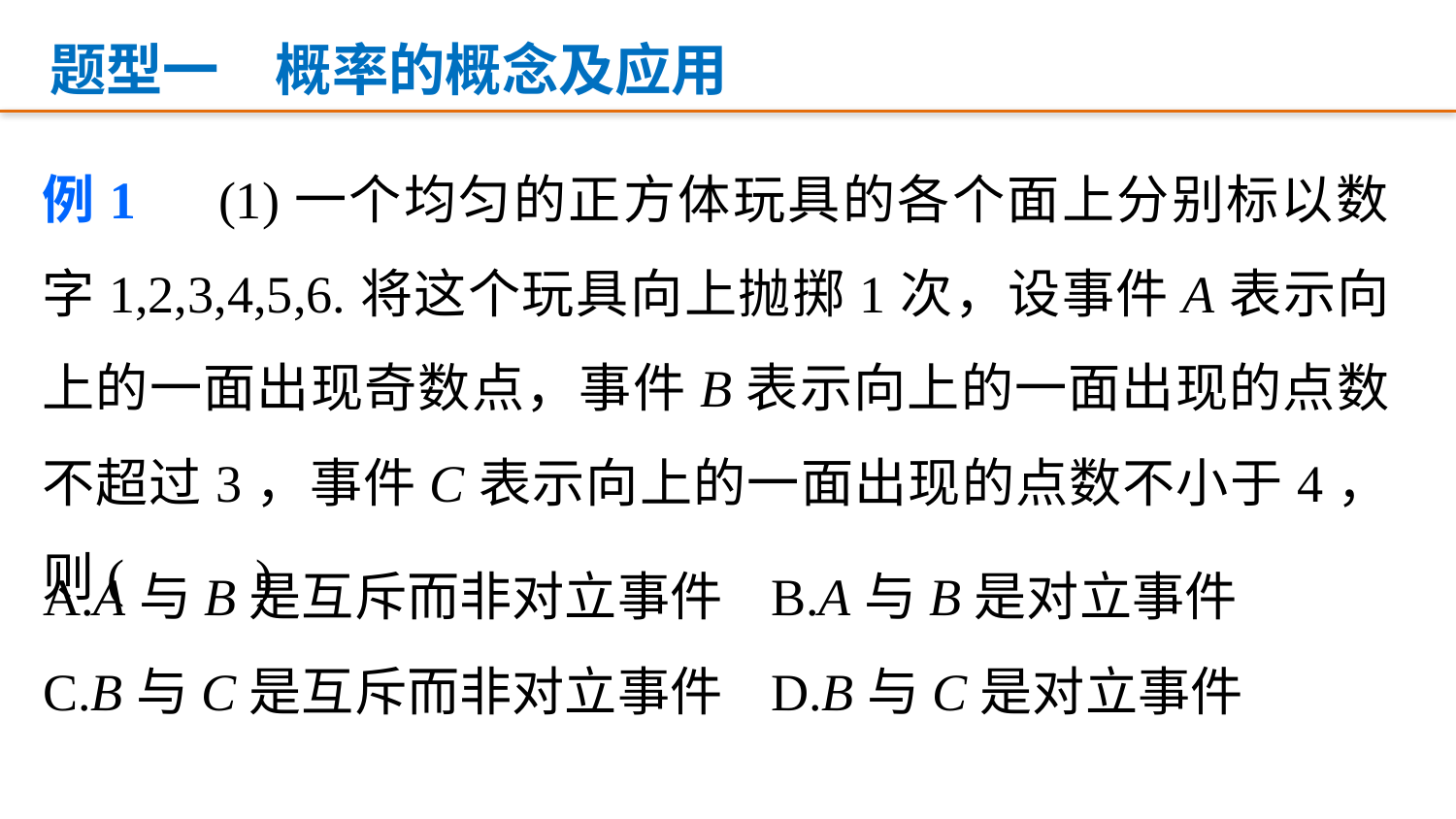

题型一　概率的概念及应用
例1　(1)一个均匀的正方体玩具的各个面上分别标以数字1,2,3,4,5,6.将这个玩具向上抛掷1次，设事件A表示向上的一面出现奇数点，事件B表示向上的一面出现的点数不超过3，事件C表示向上的一面出现的点数不小于4，则(　　)
A.A与B是互斥而非对立事件	B.A与B是对立事件
C.B与C是互斥而非对立事件	D.B与C是对立事件